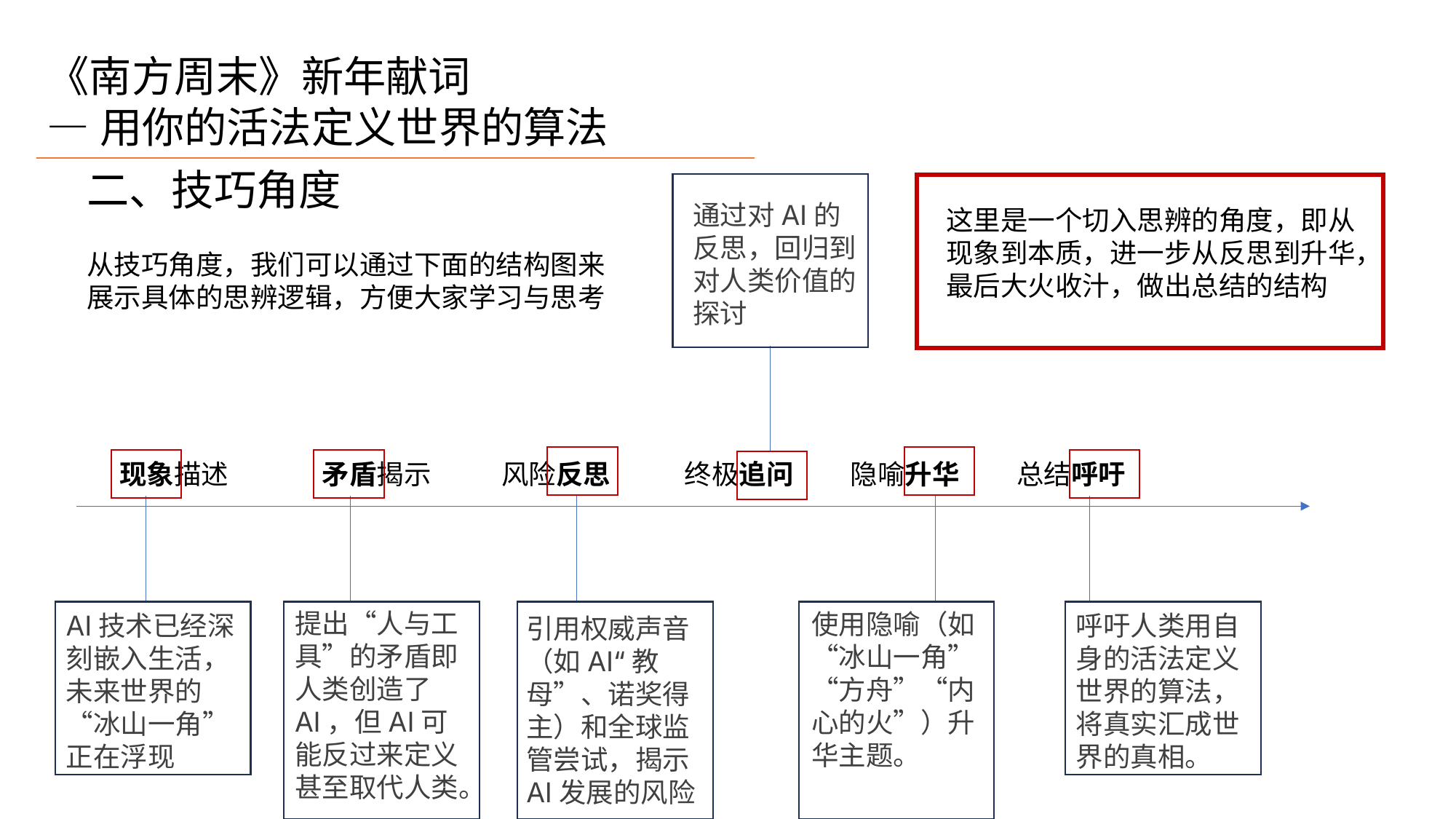

《南方周末》新年献词
—用你的活法定义世界的算法
二、技巧角度

通过对AI的反思，回归到对人类价值的探讨
这里是一个切入思辨的角度，即从现象到本质，进一步从反思到升华，最后大火收汁，做出总结的结构
从技巧角度，我们可以通过下面的结构图来展示具体的思辨逻辑，方便大家学习与思考

现象描述
矛盾揭示
风险反思
终极追问
隐喻升华
总结呼吁
提出“人与工具”的矛盾即人类创造了AI，但AI可能反过来定义甚至取代人类。
使用隐喻（如“冰山一角”“方舟”“内心的火”）升华主题。

AI技术已经深刻嵌入生活，未来世界的“冰山一角”正在浮现
呼吁人类用自身的活法定义世界的算法，将真实汇成世界的真相。

引用权威声音（如AI“教母”、诺奖得主）和全球监管尝试，揭示AI发展的风险